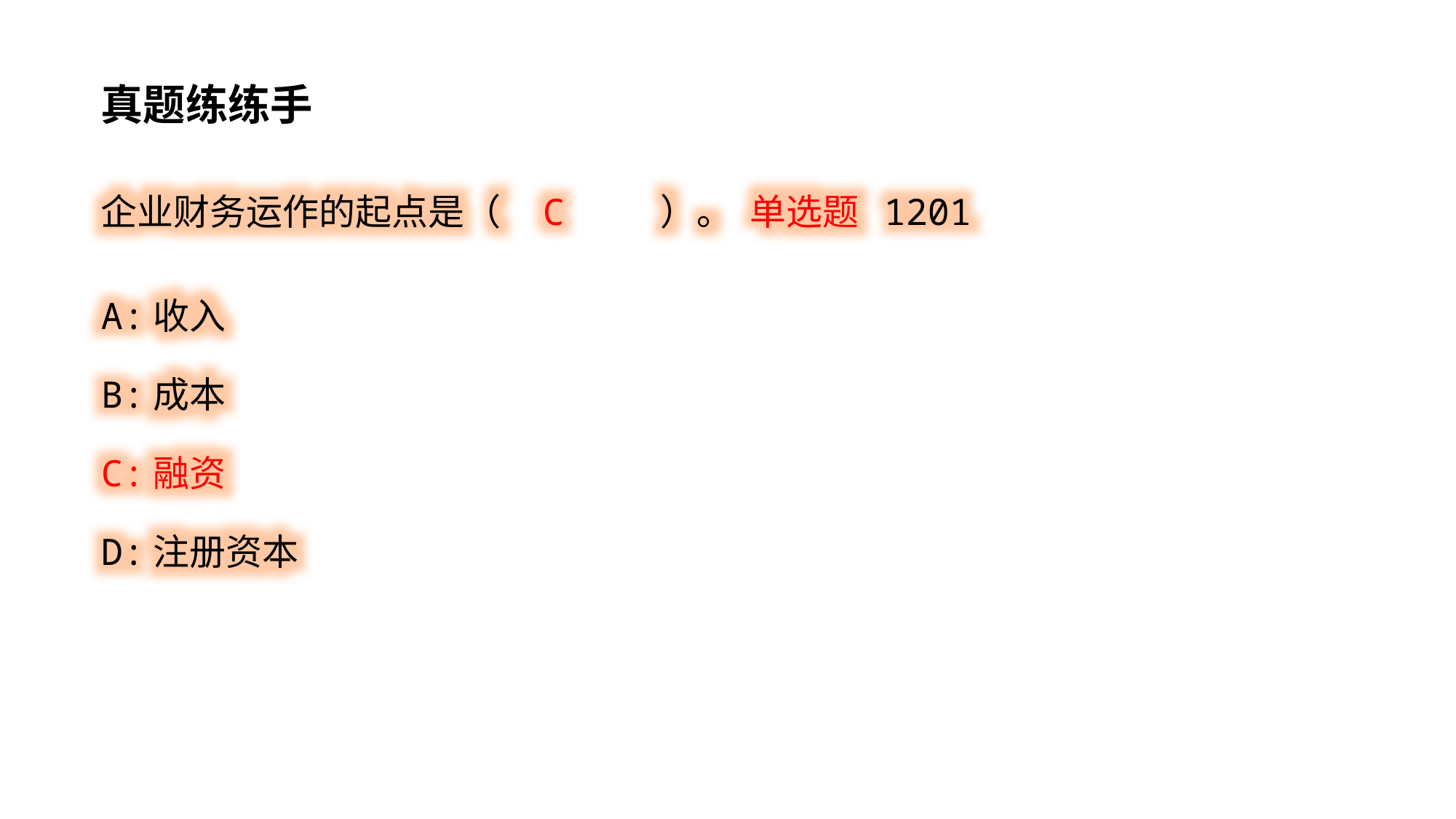

真题练练手
企业财务运作的起点是（    C    ）。  单选题  1201

A:收入
B:成本

C:融资

D:注册资本